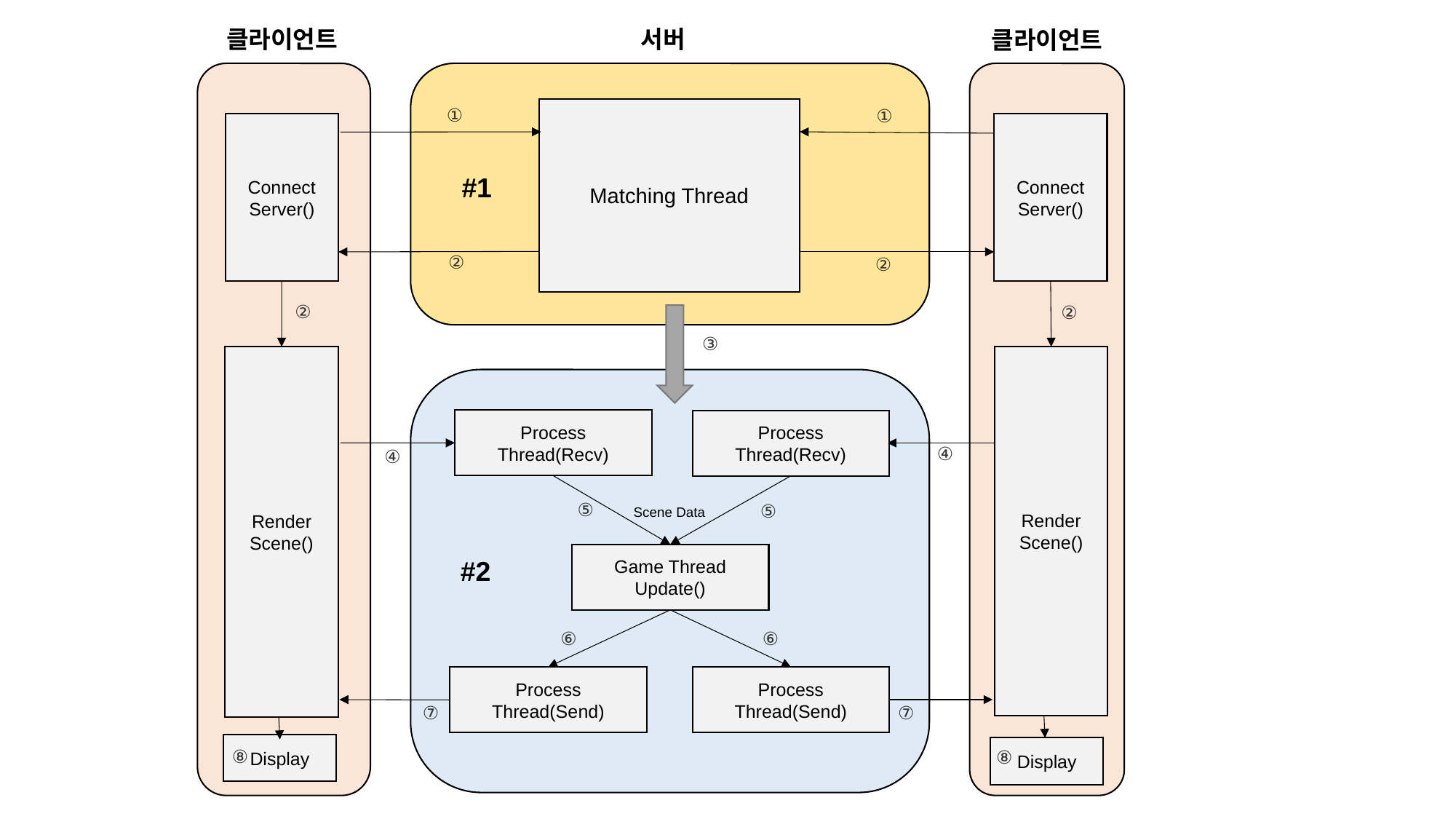

서버
클라이언트
클라이언트

①
Matching Thread
①
Connect
Server()
Connect
Server()
#1
②
②
②
②

③
Render
Scene()
Render
Scene()

Process Thread(Recv)
Process Thread(Recv)
④
④

⑤
⑤
Scene Data
Game Thread
Update()
#2
⑥
⑥
Process Thread(Send)
Process Thread(Send)
⑦
⑦
Display
Display
⑧
⑧